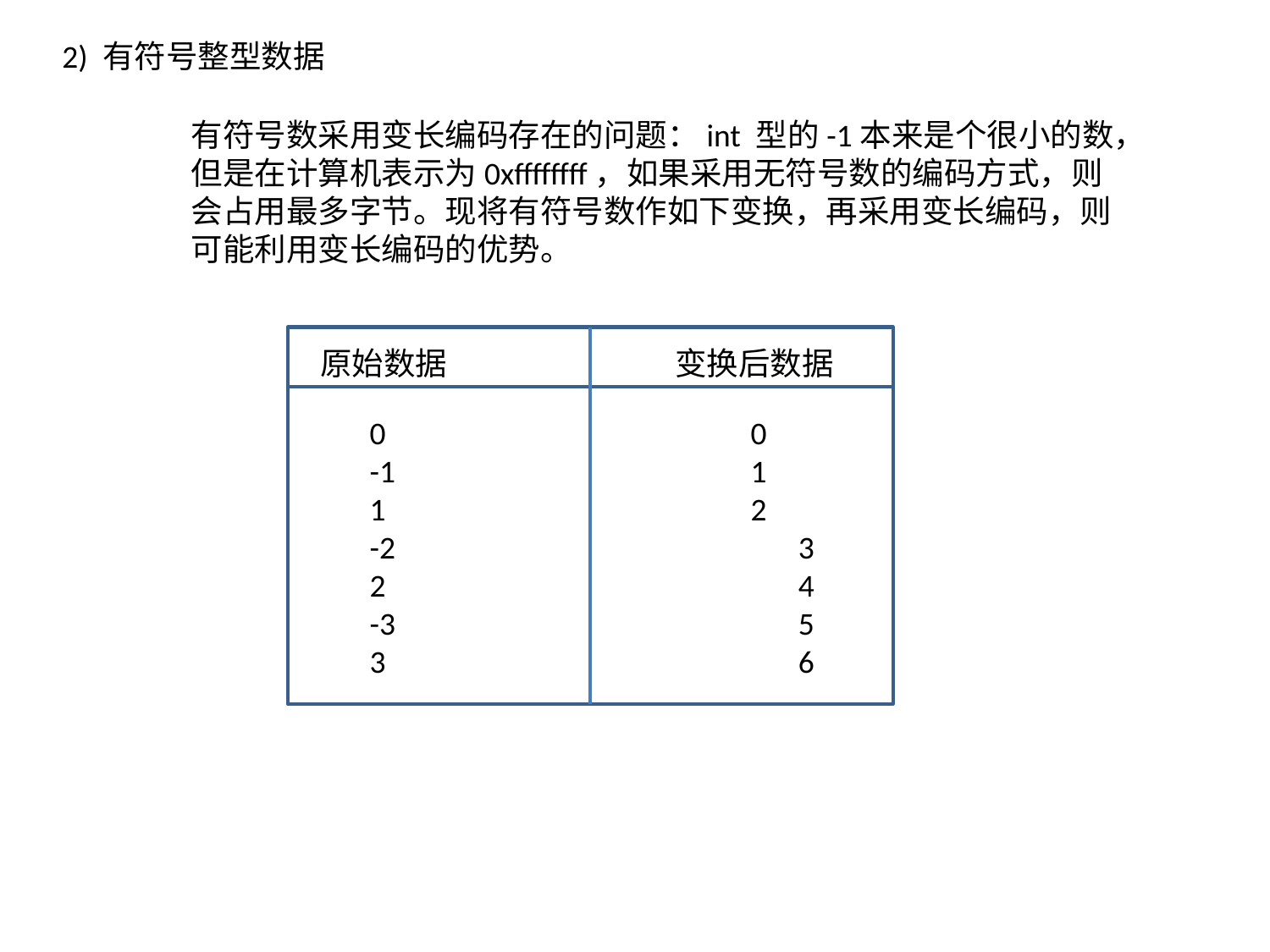

2) 有符号整型数据
有符号数采用变长编码存在的问题：int 型的-1本来是个很小的数，但是在计算机表示为0xffffffff，如果采用无符号数的编码方式，则会占用最多字节。现将有符号数作如下变换，再采用变长编码，则可能利用变长编码的优势。

原始数据	              变换后数据

0			0
-1			1
1			2
-2				3
2				4
-3				5
3				6